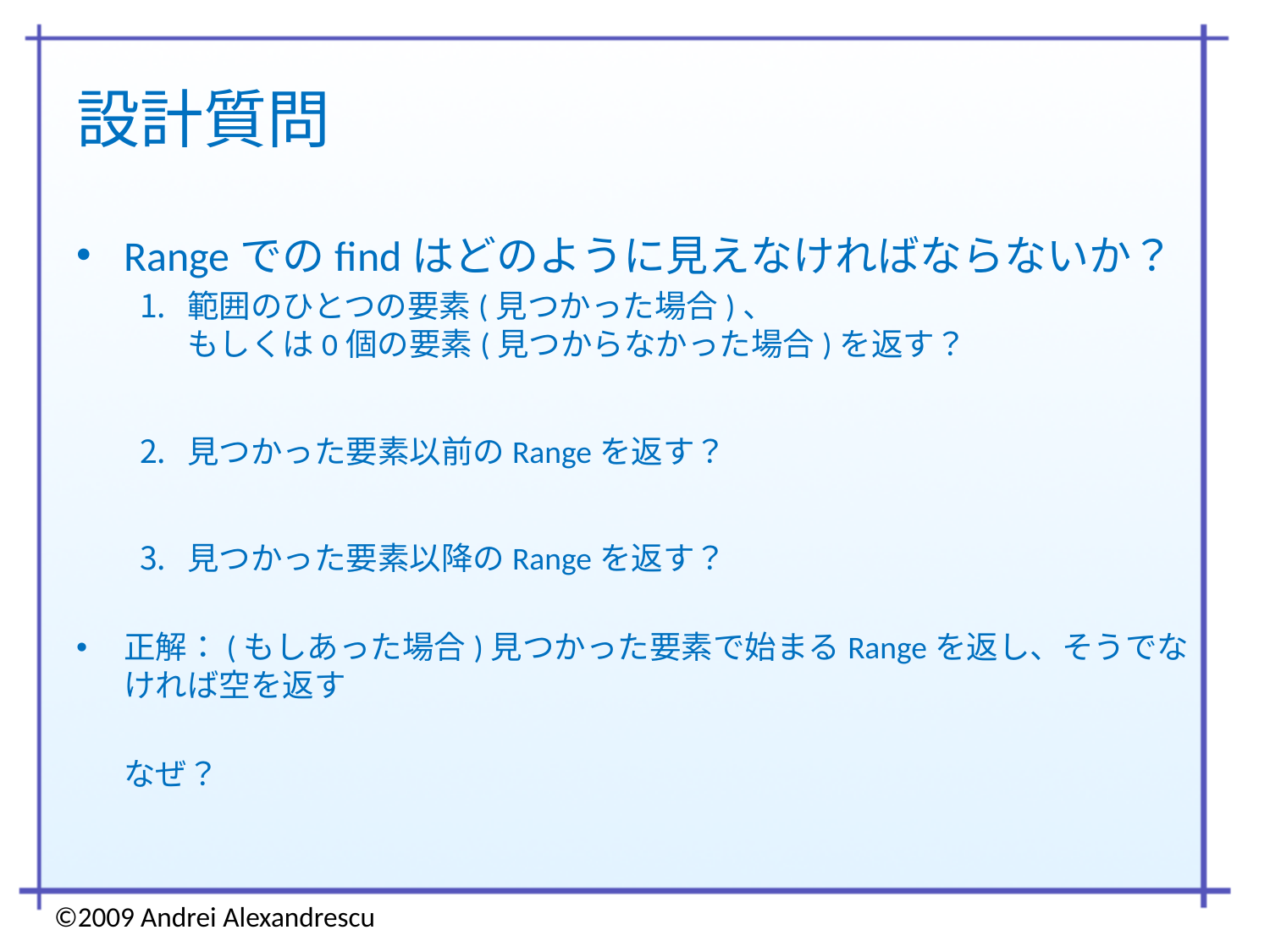

# 設計質問
Rangeでのfindはどのように見えなければならないか？
範囲のひとつの要素(見つかった場合)、
もしくは0個の要素(見つからなかった場合)を返す？

見つかった要素以前のRangeを返す？

見つかった要素以降のRangeを返す？

正解：(もしあった場合)見つかった要素で始まるRangeを返し、そうでなければ空を返す

	なぜ？
©2009 Andrei Alexandrescu